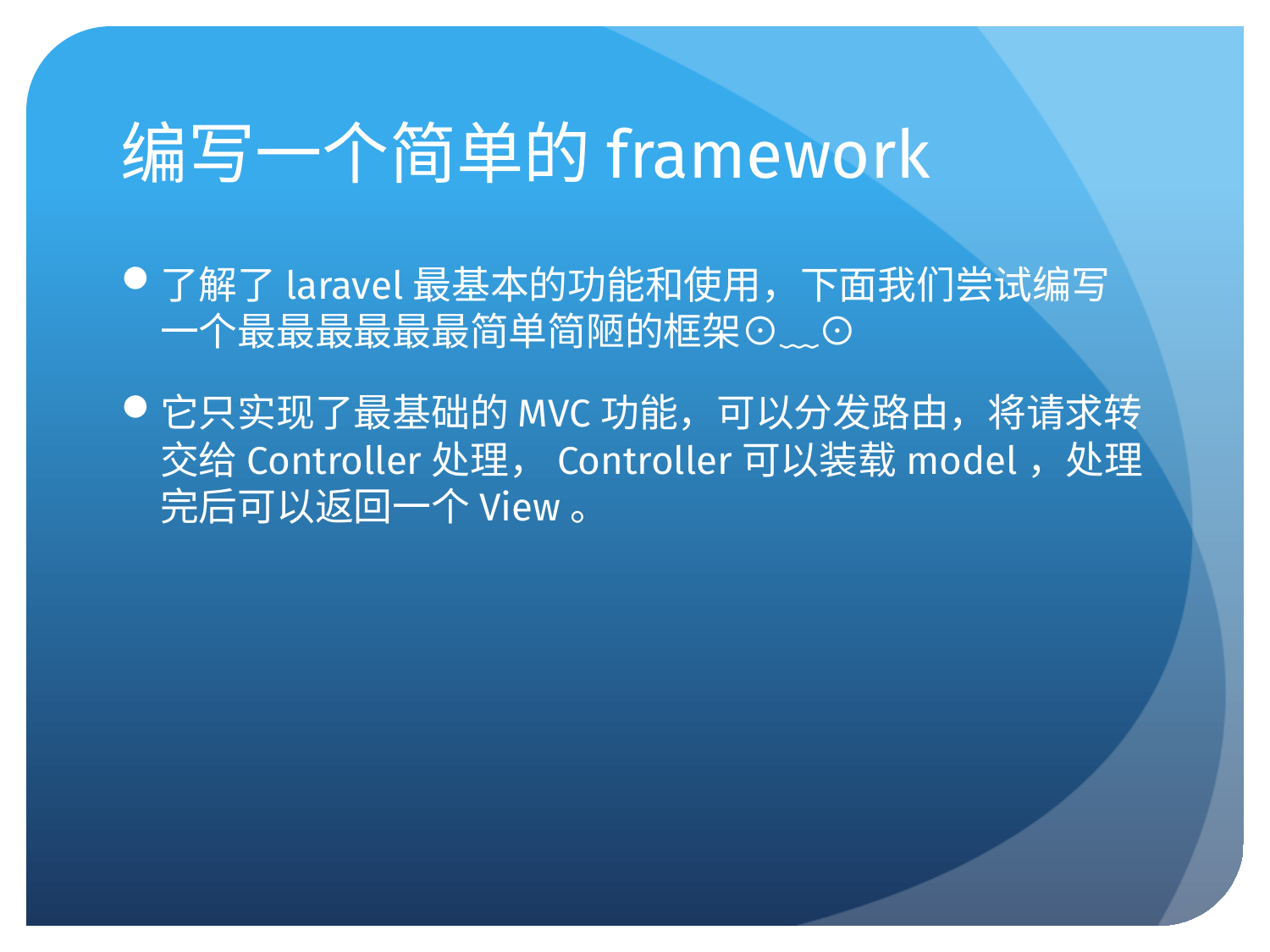

# 编写一个简单的framework
了解了laravel最基本的功能和使用，下面我们尝试编写一个最最最最最最简单简陋的框架⊙﹏⊙
它只实现了最基础的MVC功能，可以分发路由，将请求转交给Controller处理，Controller可以装载model，处理完后可以返回一个View。